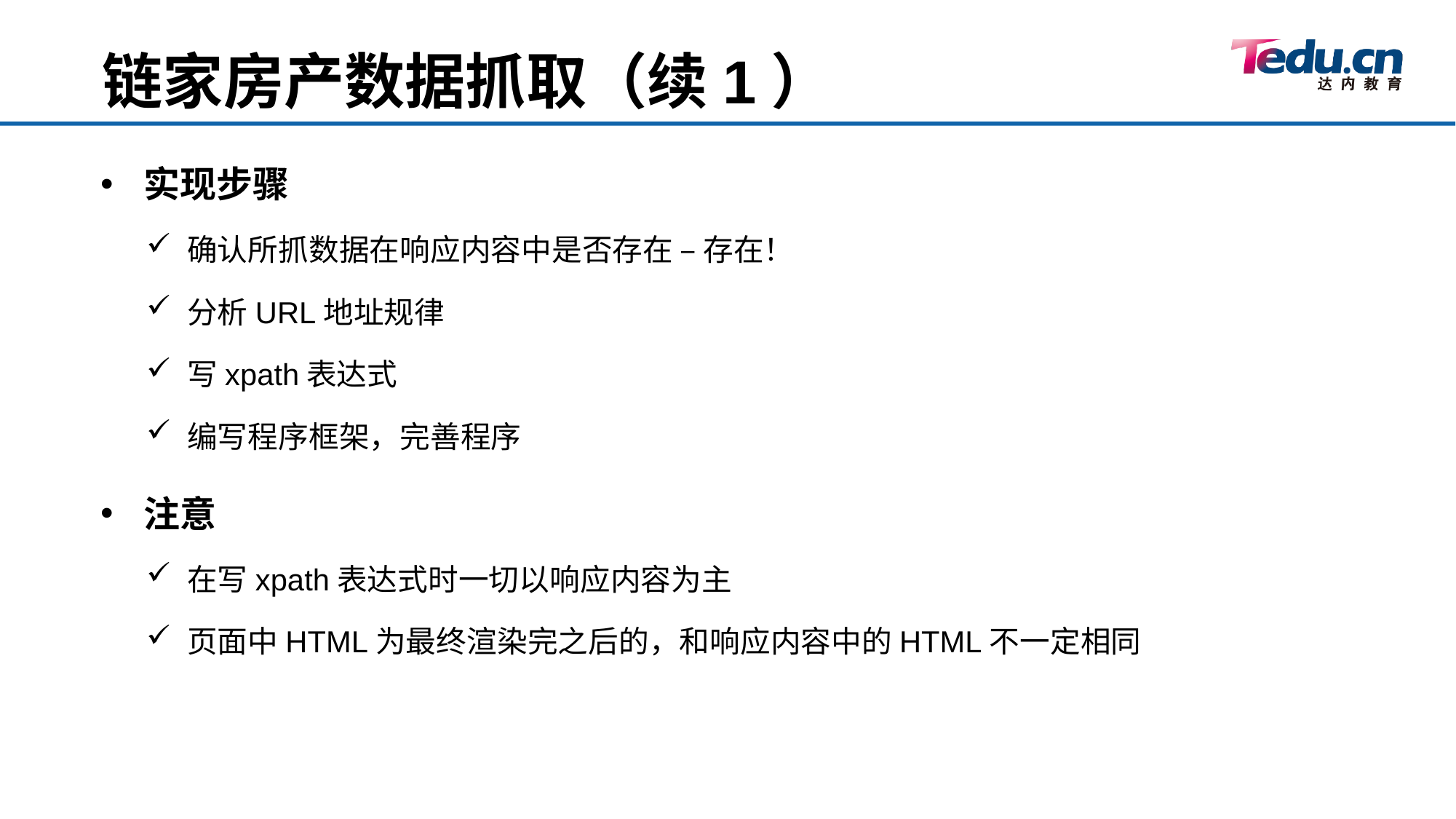

链家房产数据抓取（续1）
实现步骤
确认所抓数据在响应内容中是否存在 – 存在！
分析URL地址规律
写xpath表达式
编写程序框架，完善程序
注意
在写xpath表达式时一切以响应内容为主
页面中HTML为最终渲染完之后的，和响应内容中的HTML不一定相同